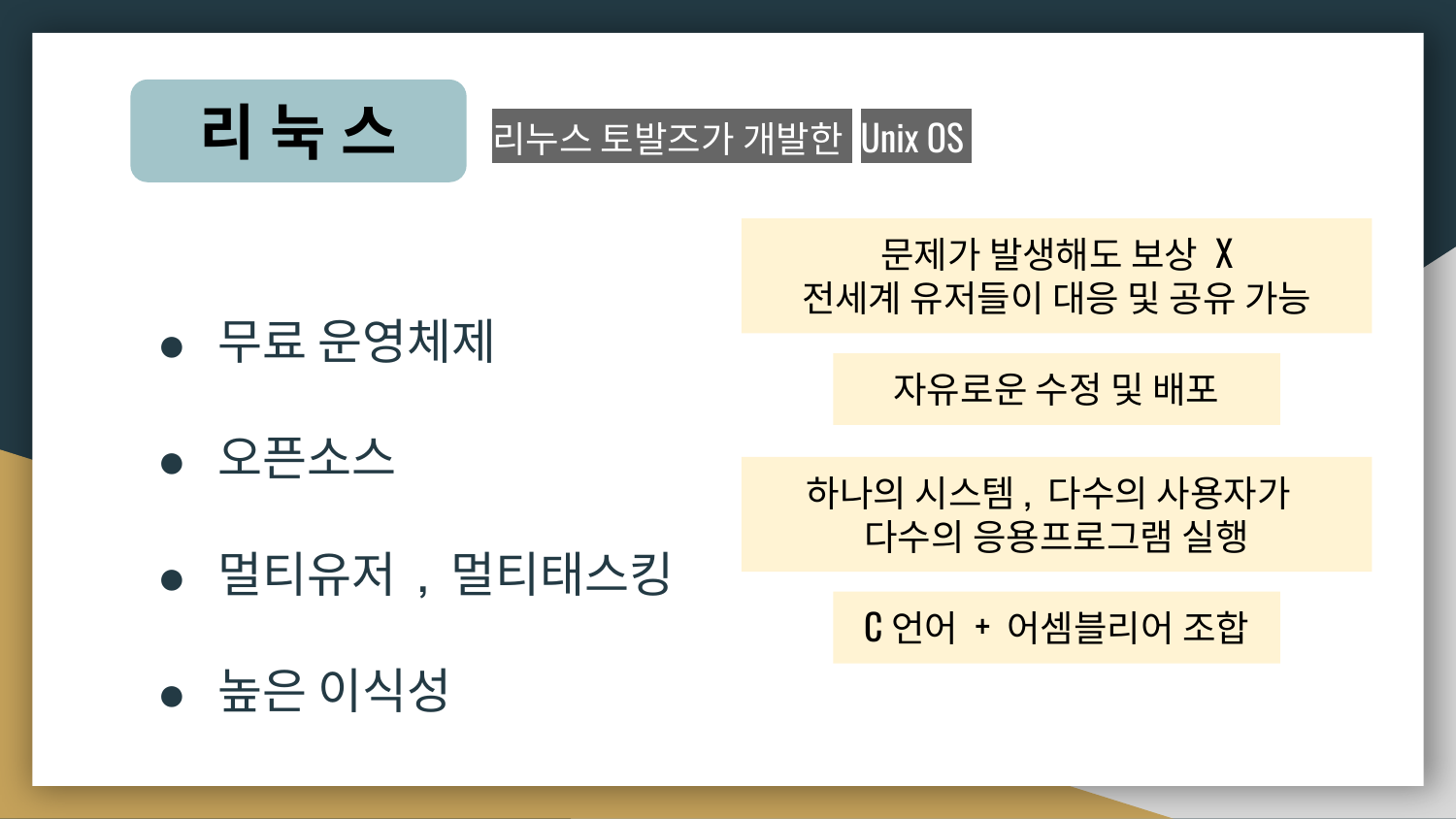

리 눅 스
리누스 토발즈가 개발한 Unix OS
문제가 발생해도 보상 X
전세계 유저들이 대응 및 공유 가능
무료 운영체제
오픈소스
멀티유저 , 멀티태스킹
높은 이식성
자유로운 수정 및 배포
하나의 시스템, 다수의 사용자가
다수의 응용프로그램 실행
C언어 + 어셈블리어 조합